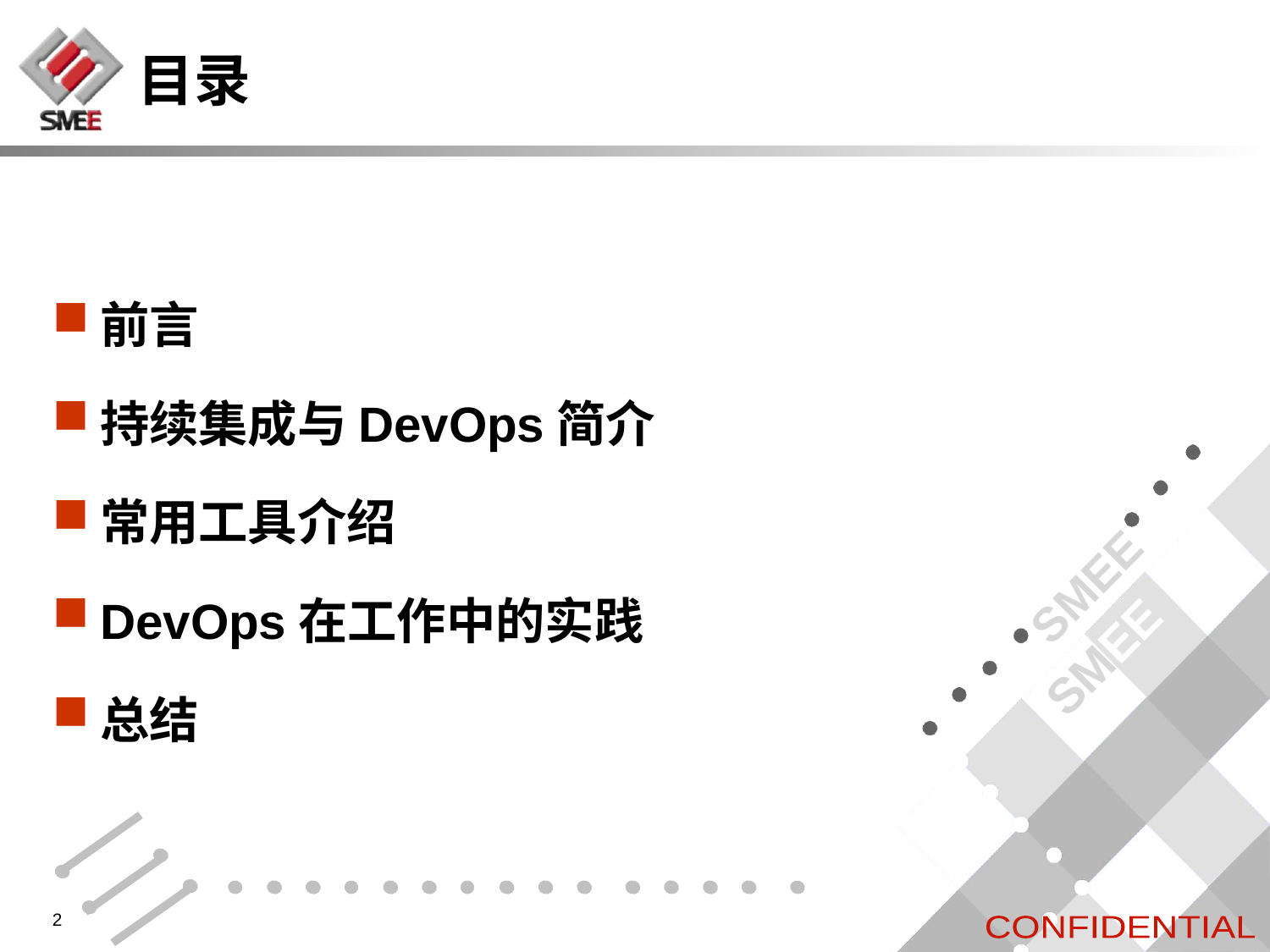

# 目录
前言
持续集成与DevOps简介
常用工具介绍
DevOps在工作中的实践
总结
2